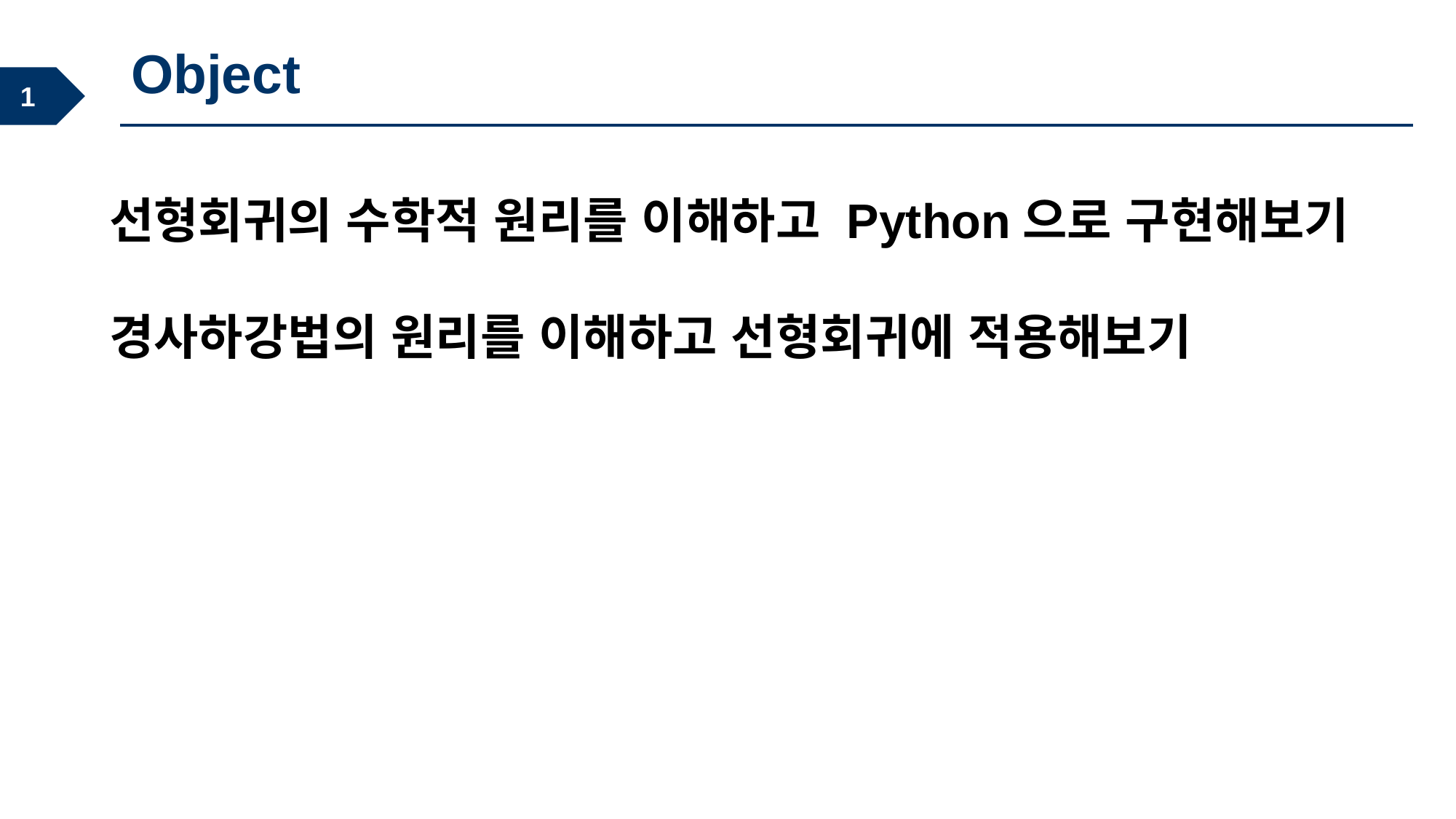

Object
선형회귀의 수학적 원리를 이해하고 Python으로 구현해보기

경사하강법의 원리를 이해하고 선형회귀에 적용해보기